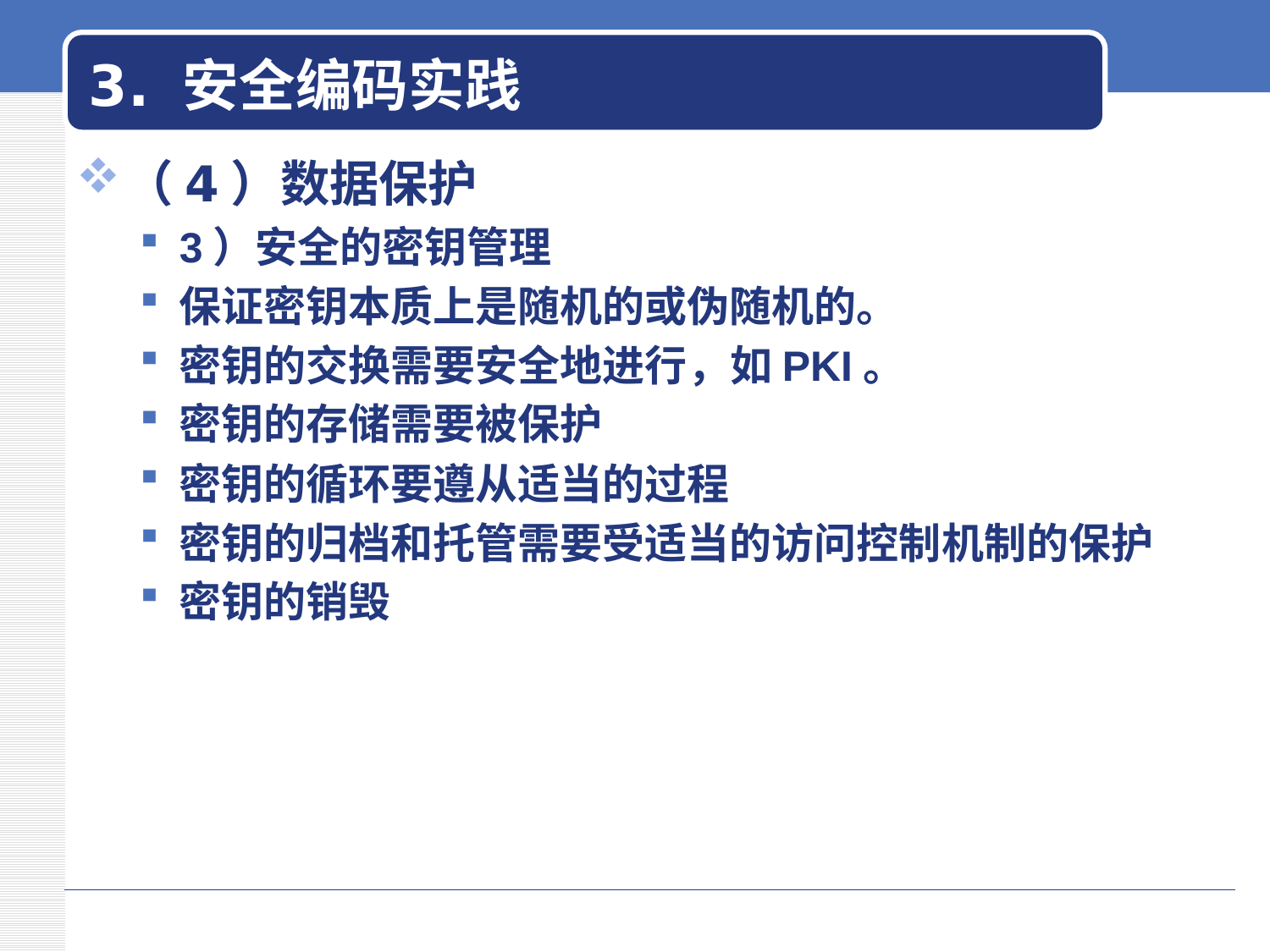

# 3. 安全编码实践
（4）数据保护
3）安全的密钥管理
保证密钥本质上是随机的或伪随机的。
密钥的交换需要安全地进行，如PKI。
密钥的存储需要被保护
密钥的循环要遵从适当的过程
密钥的归档和托管需要受适当的访问控制机制的保护
密钥的销毁